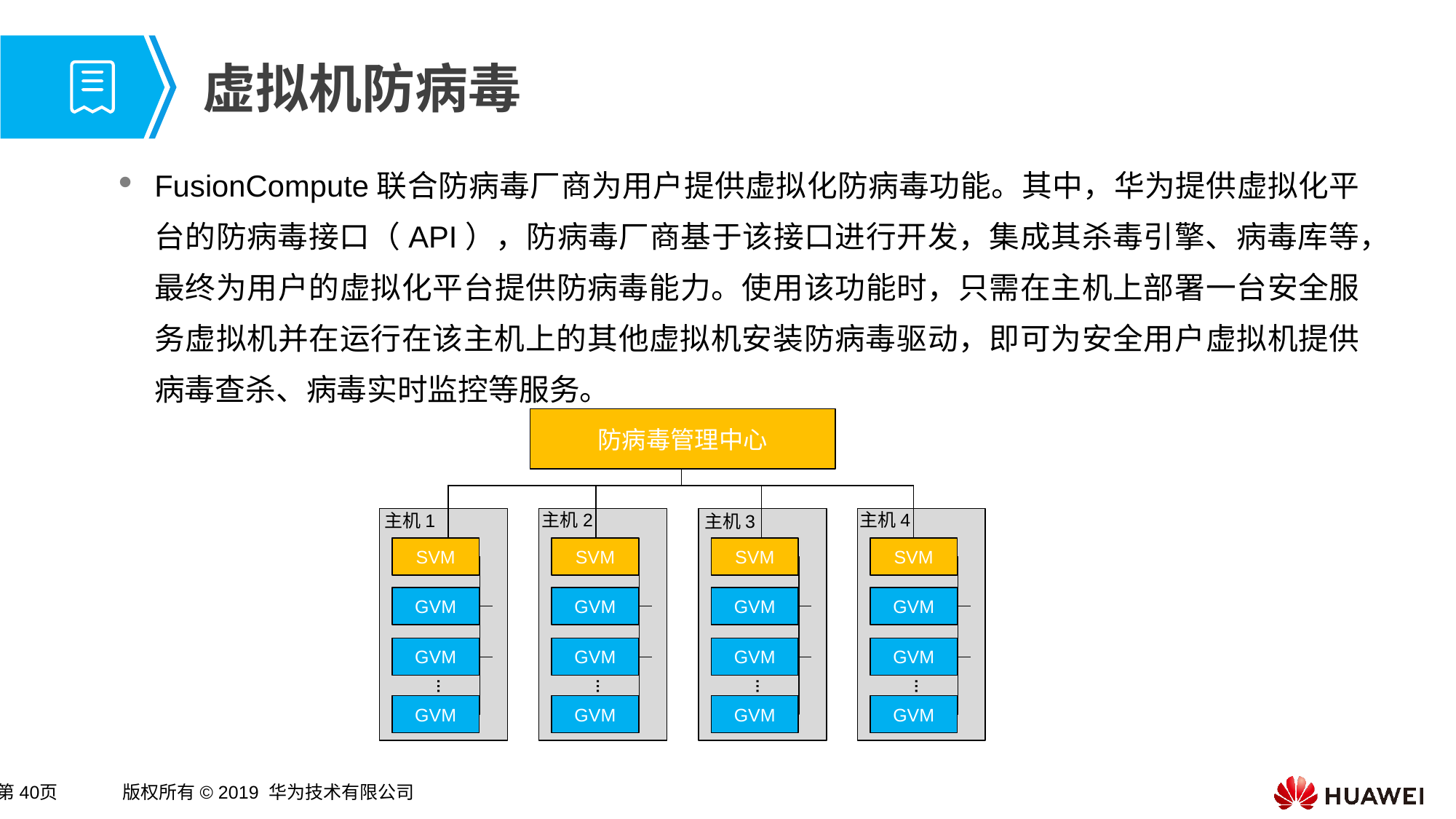

# 虚拟机防病毒
FusionCompute联合防病毒厂商为用户提供虚拟化防病毒功能。其中，华为提供虚拟化平台的防病毒接口（API），防病毒厂商基于该接口进行开发，集成其杀毒引擎、病毒库等，最终为用户的虚拟化平台提供防病毒能力。使用该功能时，只需在主机上部署一台安全服务虚拟机并在运行在该主机上的其他虚拟机安装防病毒驱动，即可为安全用户虚拟机提供病毒查杀、病毒实时监控等服务。
防病毒管理中心
主机2

SVM
GVM
GVM
…
GVM
主机4

SVM
GVM
GVM
…
GVM
主机1

SVM
GVM
GVM
…
GVM
主机3

SVM
GVM
GVM
…
GVM